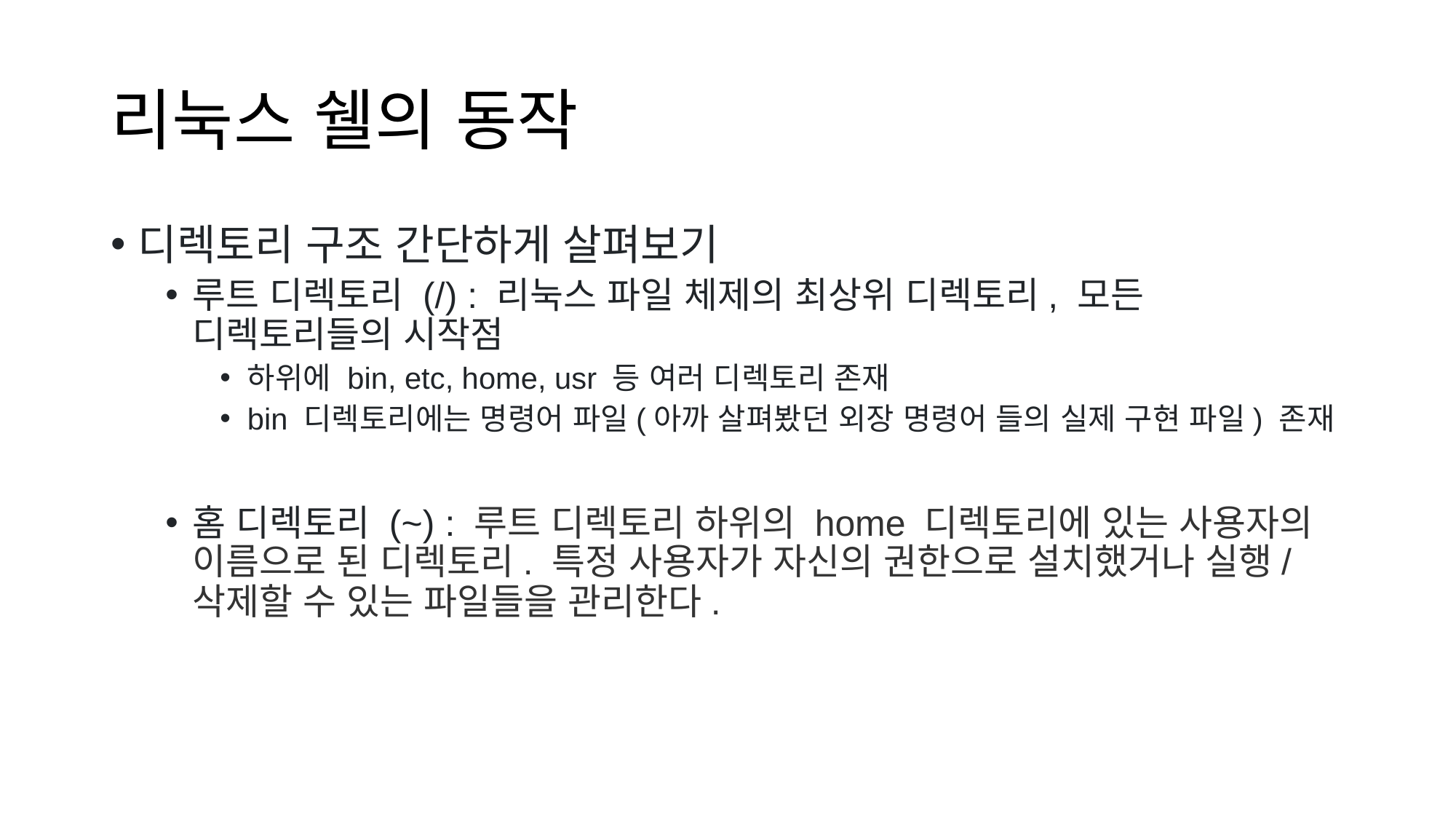

# 리눅스 쉘의 동작
디렉토리 구조 간단하게 살펴보기
루트 디렉토리 (/) : 리눅스 파일 체제의 최상위 디렉토리, 모든 디렉토리들의 시작점
하위에 bin, etc, home, usr 등 여러 디렉토리 존재
bin 디렉토리에는 명령어 파일(아까 살펴봤던 외장 명령어 들의 실제 구현 파일) 존재

홈 디렉토리 (~) : 루트 디렉토리 하위의 home 디렉토리에 있는 사용자의 이름으로 된 디렉토리. 특정 사용자가 자신의 권한으로 설치했거나 실행/삭제할 수 있는 파일들을 관리한다.